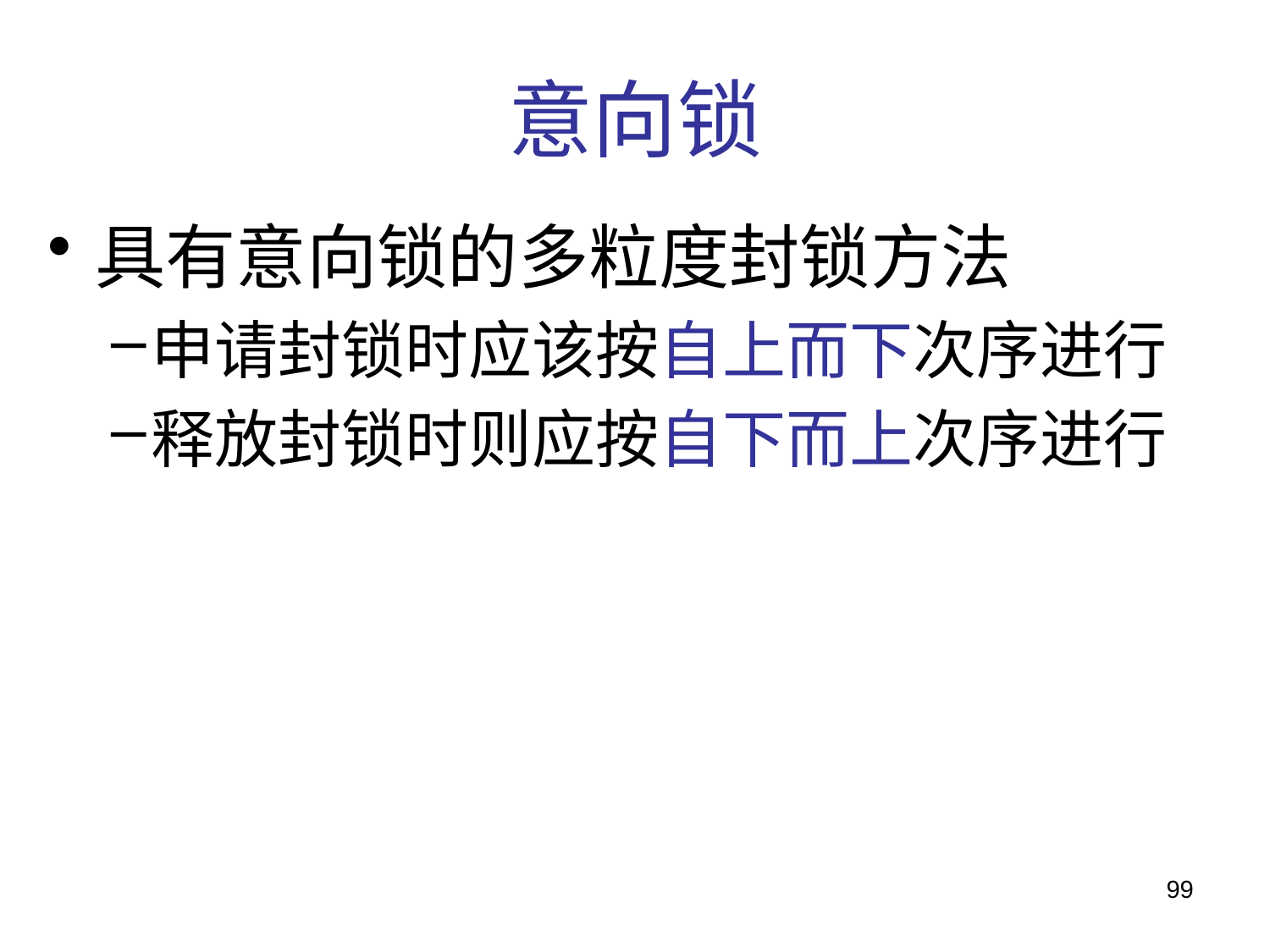

# 意向锁
具有意向锁的多粒度封锁方法
申请封锁时应该按自上而下次序进行
释放封锁时则应按自下而上次序进行

99